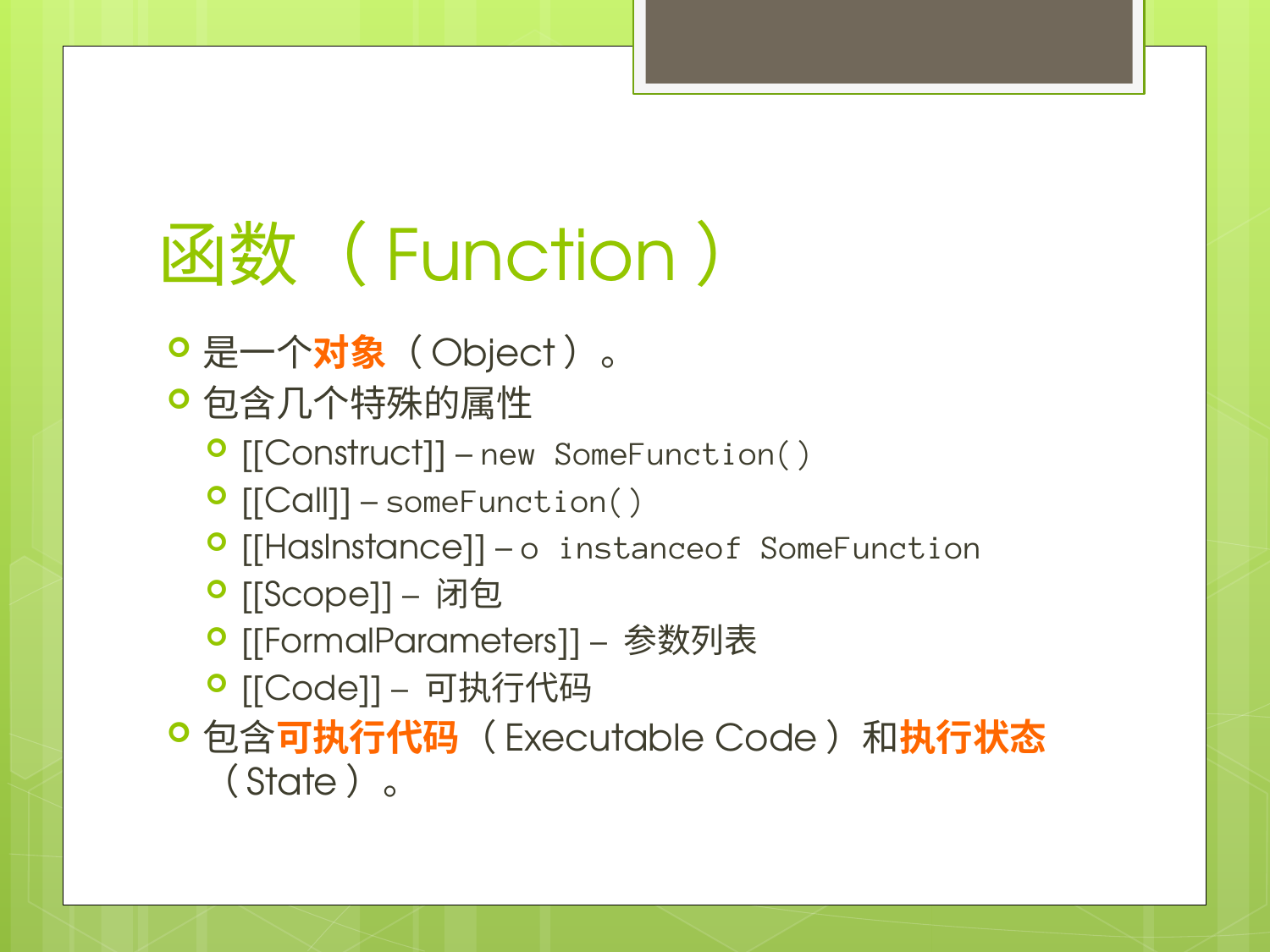

# 函数（Function）
是一个对象（Object）。
包含几个特殊的属性
[[Construct]] – new SomeFunction()
[[Call]] – someFunction()
[[HasInstance]] – o instanceof SomeFunction
[[Scope]] – 闭包
[[FormalParameters]] – 参数列表
[[Code]] – 可执行代码
包含可执行代码（Executable Code）和执行状态（State）。